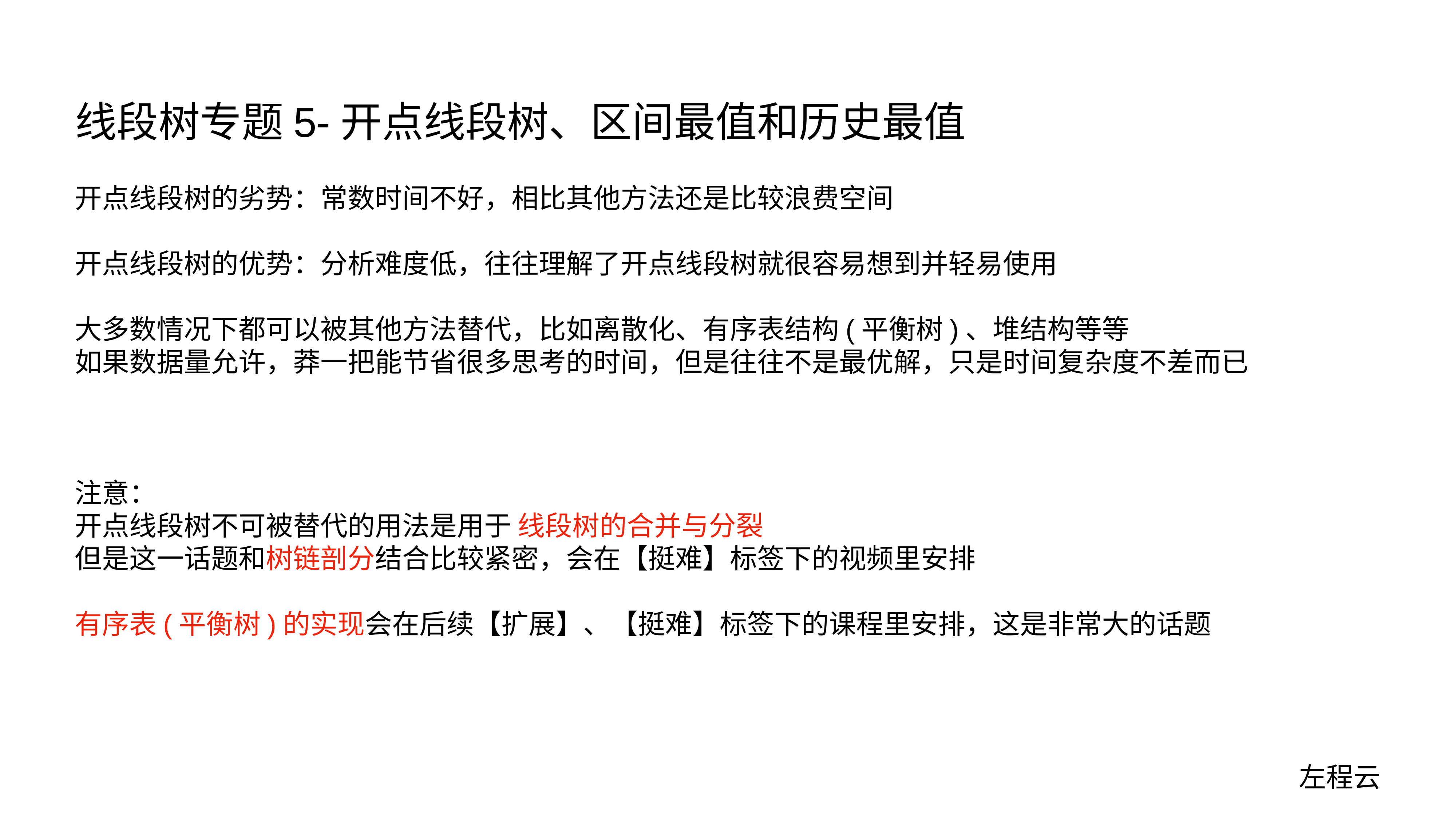

# 线段树专题5-开点线段树、区间最值和历史最值
开点线段树的劣势：常数时间不好，相比其他方法还是比较浪费空间

开点线段树的优势：分析难度低，往往理解了开点线段树就很容易想到并轻易使用

大多数情况下都可以被其他方法替代，比如离散化、有序表结构(平衡树)、堆结构等等
如果数据量允许，莽一把能节省很多思考的时间，但是往往不是最优解，只是时间复杂度不差而已

注意：
开点线段树不可被替代的用法是用于 线段树的合并与分裂
但是这一话题和树链剖分结合比较紧密，会在【挺难】标签下的视频里安排

有序表(平衡树)的实现会在后续【扩展】、【挺难】标签下的课程里安排，这是非常大的话题
左程云